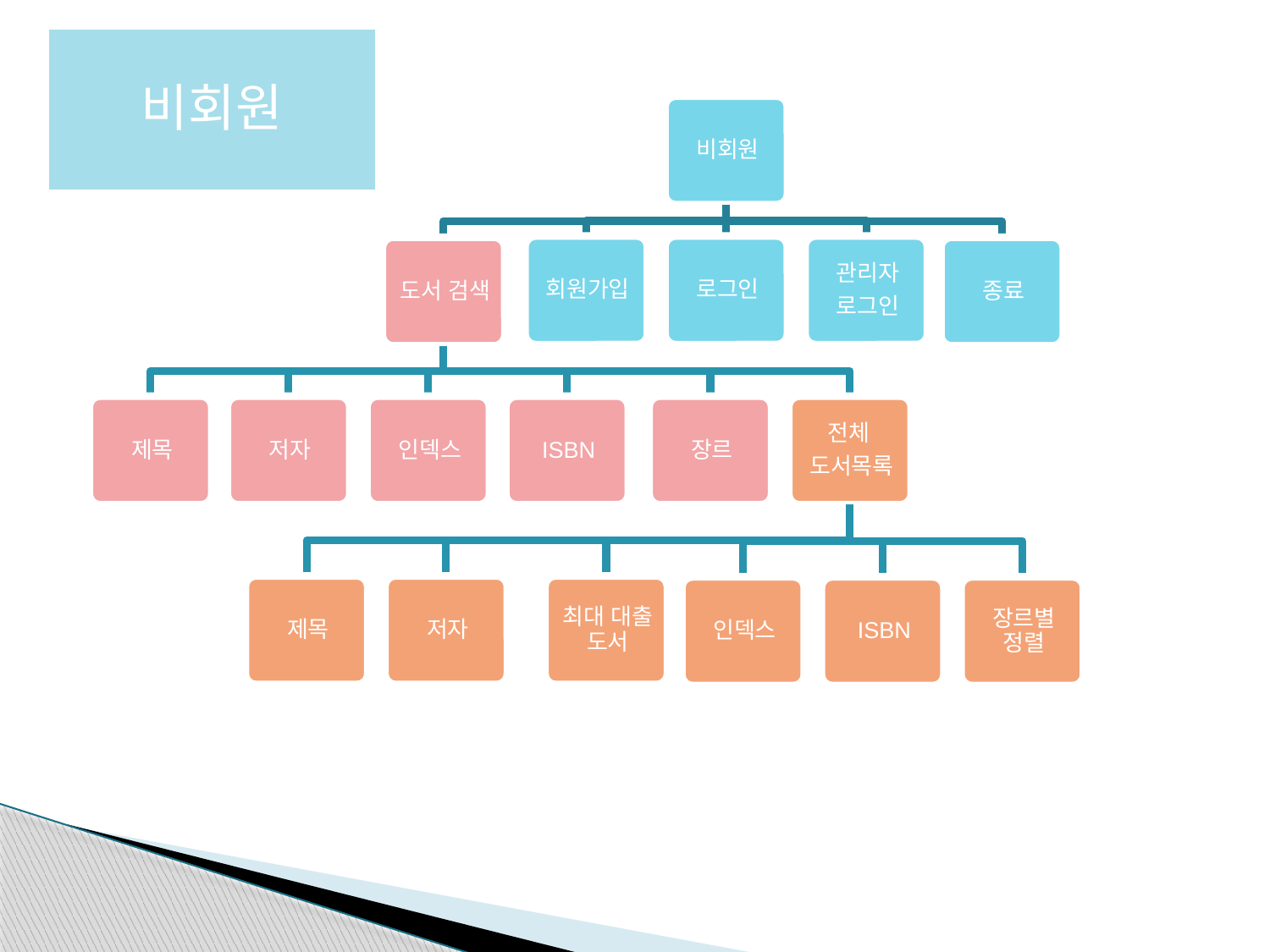

비회원
비회원
도서 검색
제목
저자
인덱스
ISBN
장르
전체
도서목록
제목
저자
인덱스
ISBN
장르별 정렬
최대 대출 도서
관리자
로그인
회원가입
로그인
종료